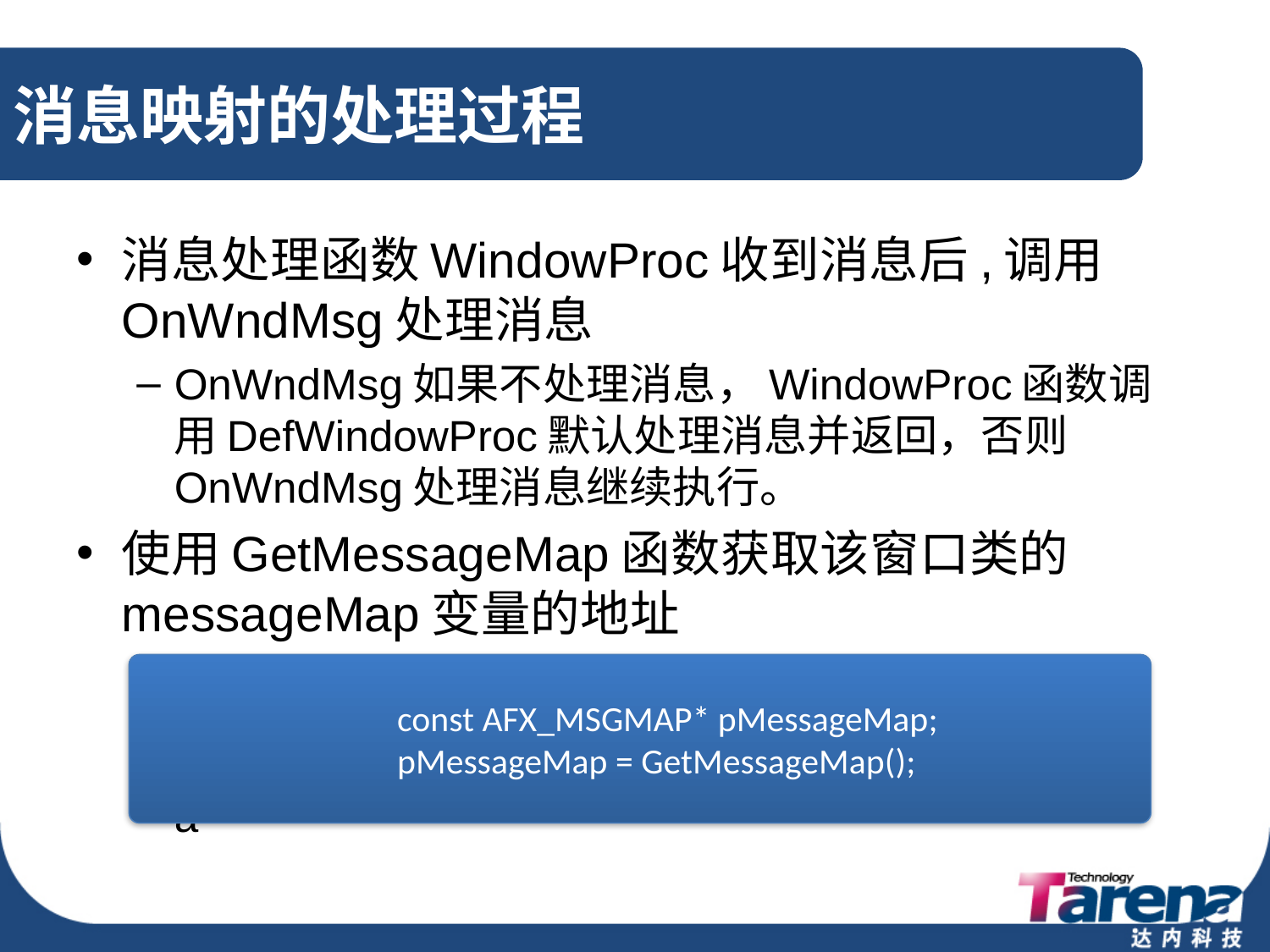

# 消息映射的处理过程
消息处理函数WindowProc收到消息后,调用OnWndMsg处理消息
OnWndMsg如果不处理消息，WindowProc函数调用DefWindowProc默认处理消息并返回，否则OnWndMsg处理消息继续执行。
使用GetMessageMap函数获取该窗口类的messageMap变量的地址

a

const AFX_MSGMAP* pMessageMap;
pMessageMap = GetMessageMap();